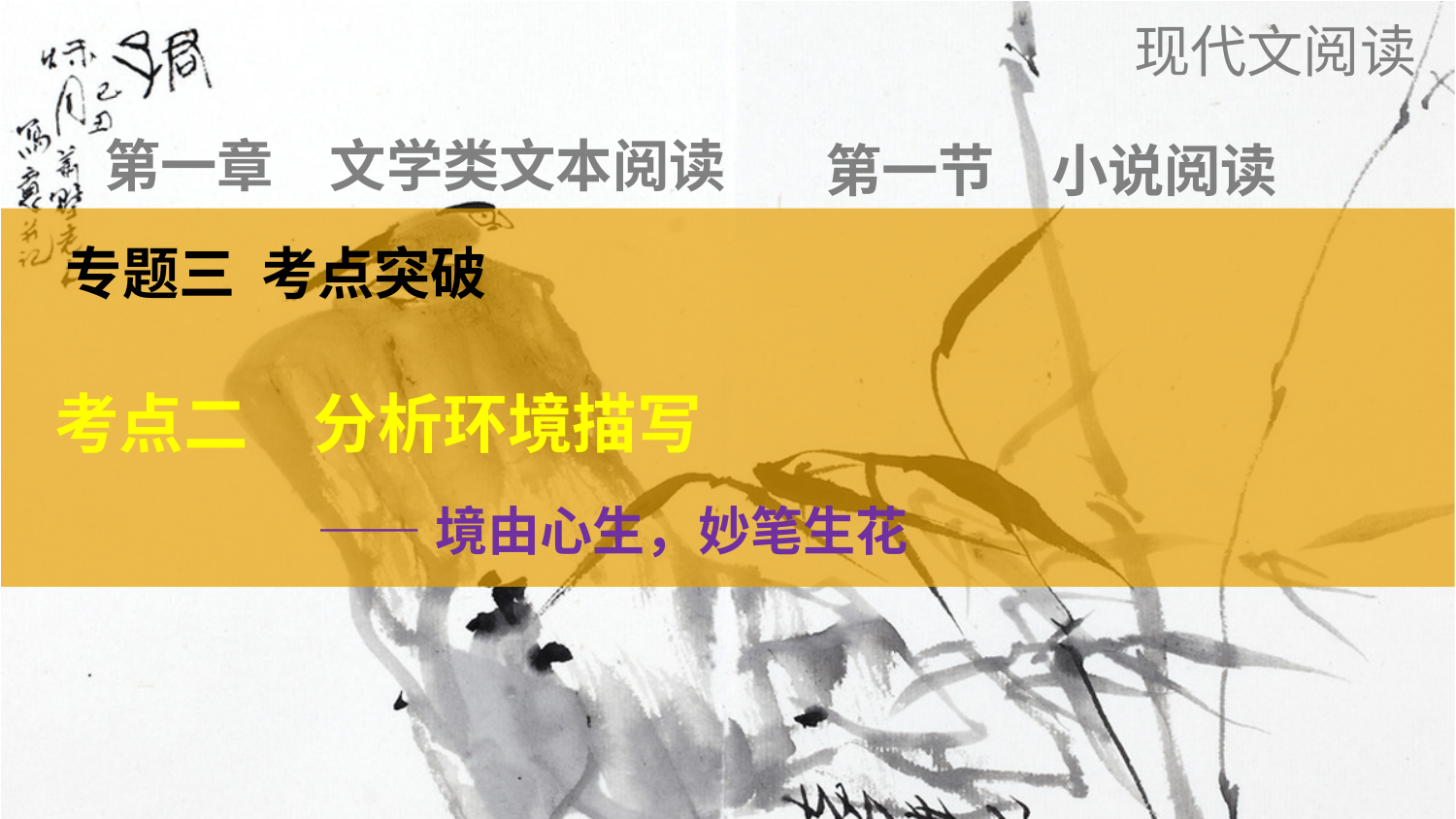

现代文阅读
第一节　小说阅读
第一章　文学类文本阅读
专题三  考点突破
考点二　分析环境描写
      ——境由心生，妙笔生花